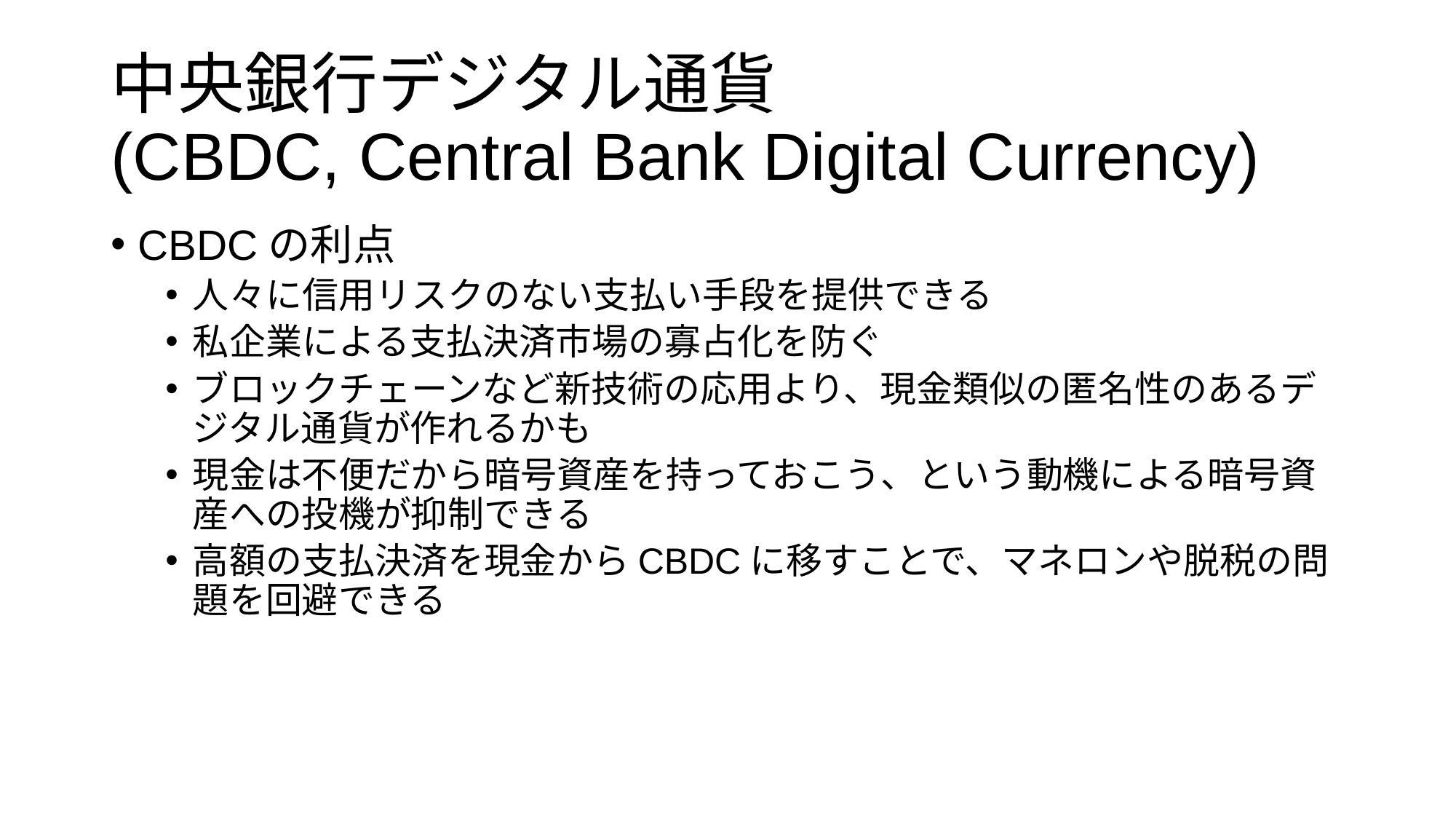

# 中央銀行デジタル通貨 (CBDC, Central Bank Digital Currency)
CBDCの利点
人々に信用リスクのない支払い手段を提供できる
私企業による支払決済市場の寡占化を防ぐ
ブロックチェーンなど新技術の応用より、現金類似の匿名性のあるデジタル通貨が作れるかも
現金は不便だから暗号資産を持っておこう、という動機による暗号資産への投機が抑制できる
高額の支払決済を現金からCBDCに移すことで、マネロンや脱税の問題を回避できる